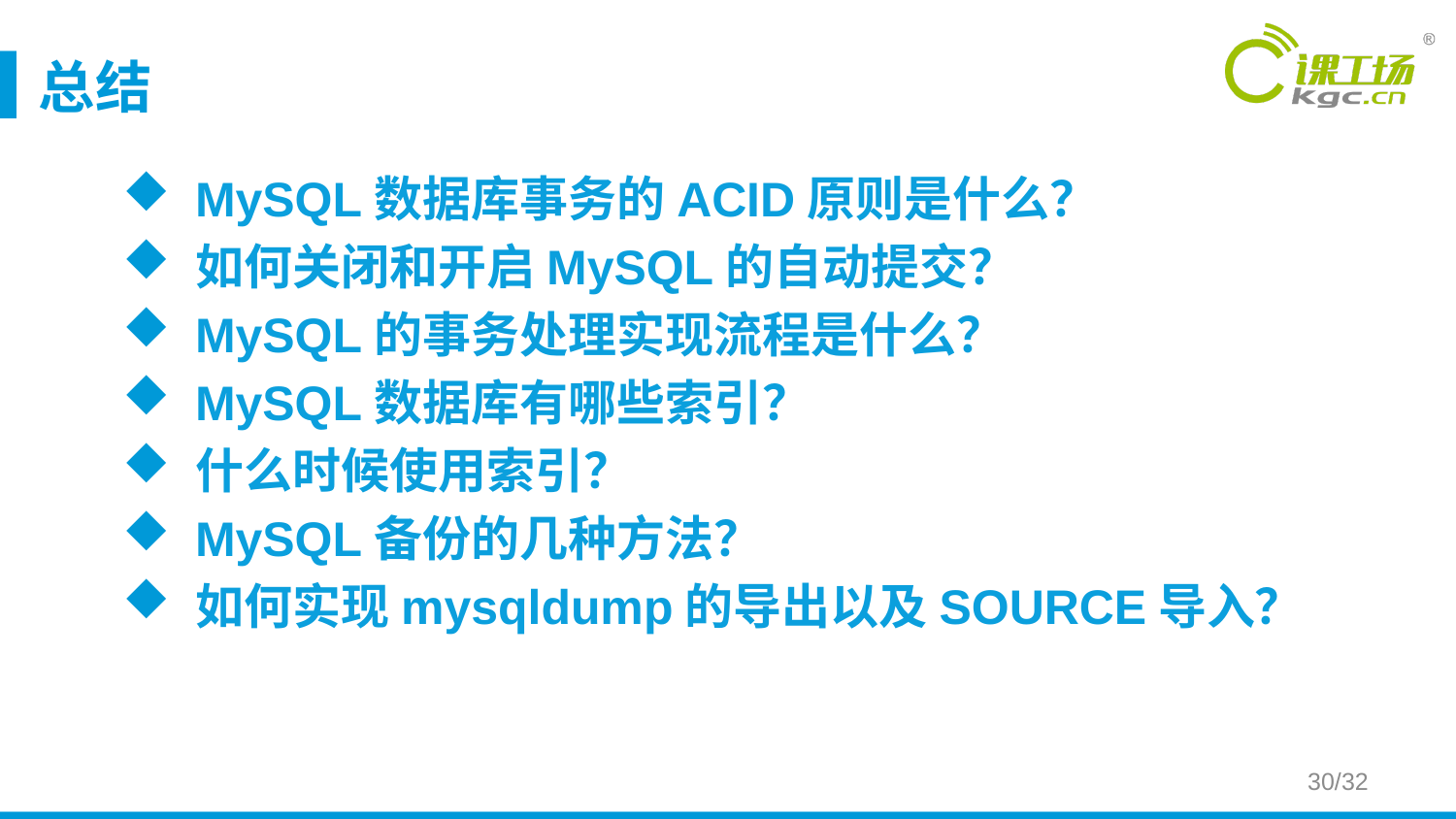

# 总结
MySQL数据库事务的ACID原则是什么？
如何关闭和开启MySQL的自动提交？
MySQL的事务处理实现流程是什么？
MySQL数据库有哪些索引？
什么时候使用索引？
MySQL备份的几种方法？
如何实现mysqldump的导出以及SOURCE导入？

30/32